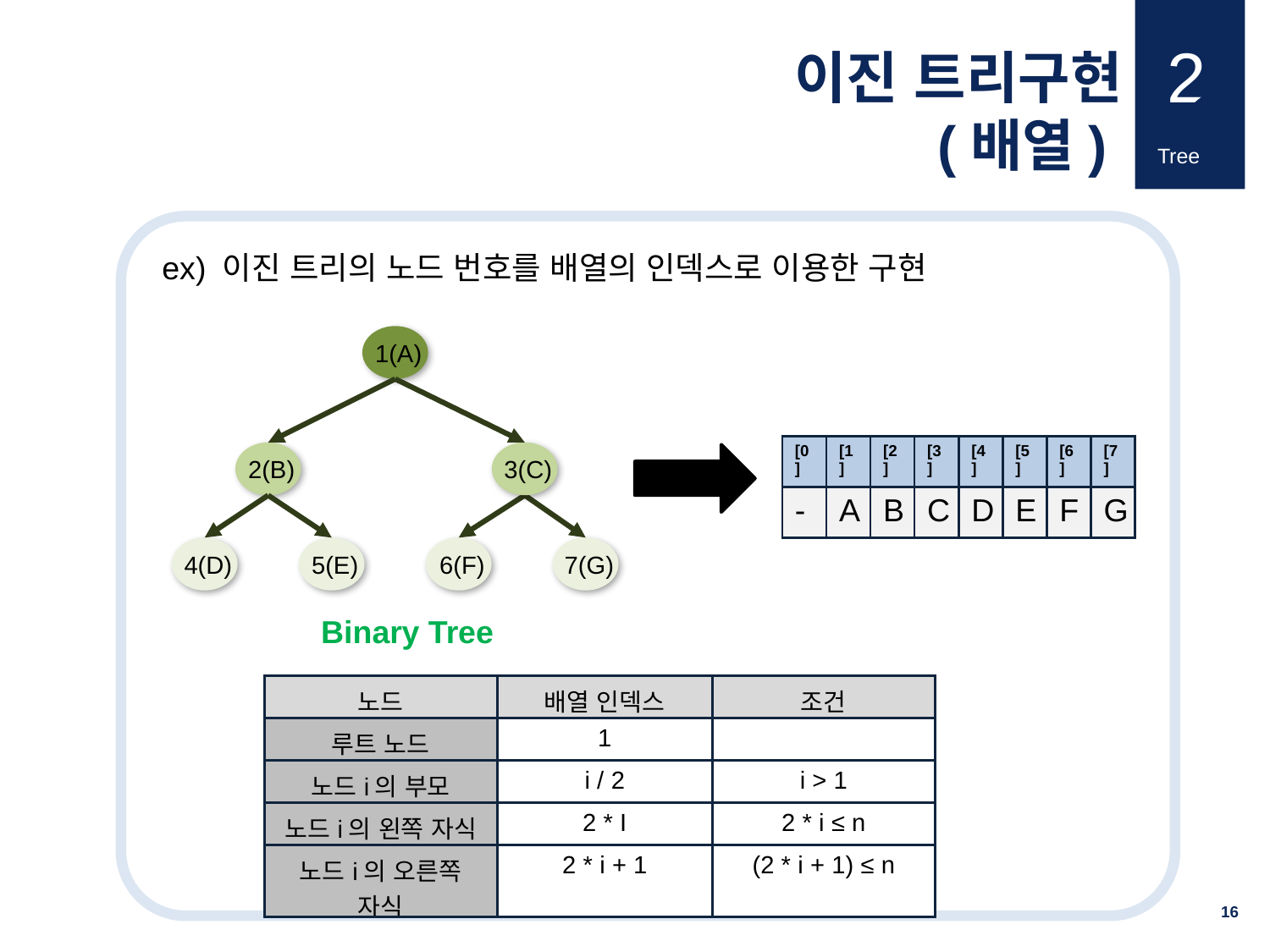

2

이진 트리구현
(배열)
Tree

     ex) 이진 트리의 노드 번호를 배열의 인덱스로 이용한 구현
 1(A)
| [0] | [1] | [2] | [3] | [4] | [5] | [6] | [7] |
| --- | --- | --- | --- | --- | --- | --- | --- |
| - | A | B | C | D | E | F | G |
 2(B)
 3(C)

 4(D)
 5(E)
 6(F)
 7(G)
Binary Tree
| 노드 | 배열 인덱스 | 조건 |
| --- | --- | --- |
| 루트 노드 | 1 |  |
| 노드i의 부모 | i / 2 | i > 1 |
| 노드i의 왼쪽 자식 | 2 \* I | 2 \* i ≤ n |
| 노드i의 오른쪽 자식 | 2 \* i + 1 | (2 \* i + 1) ≤ n |
16